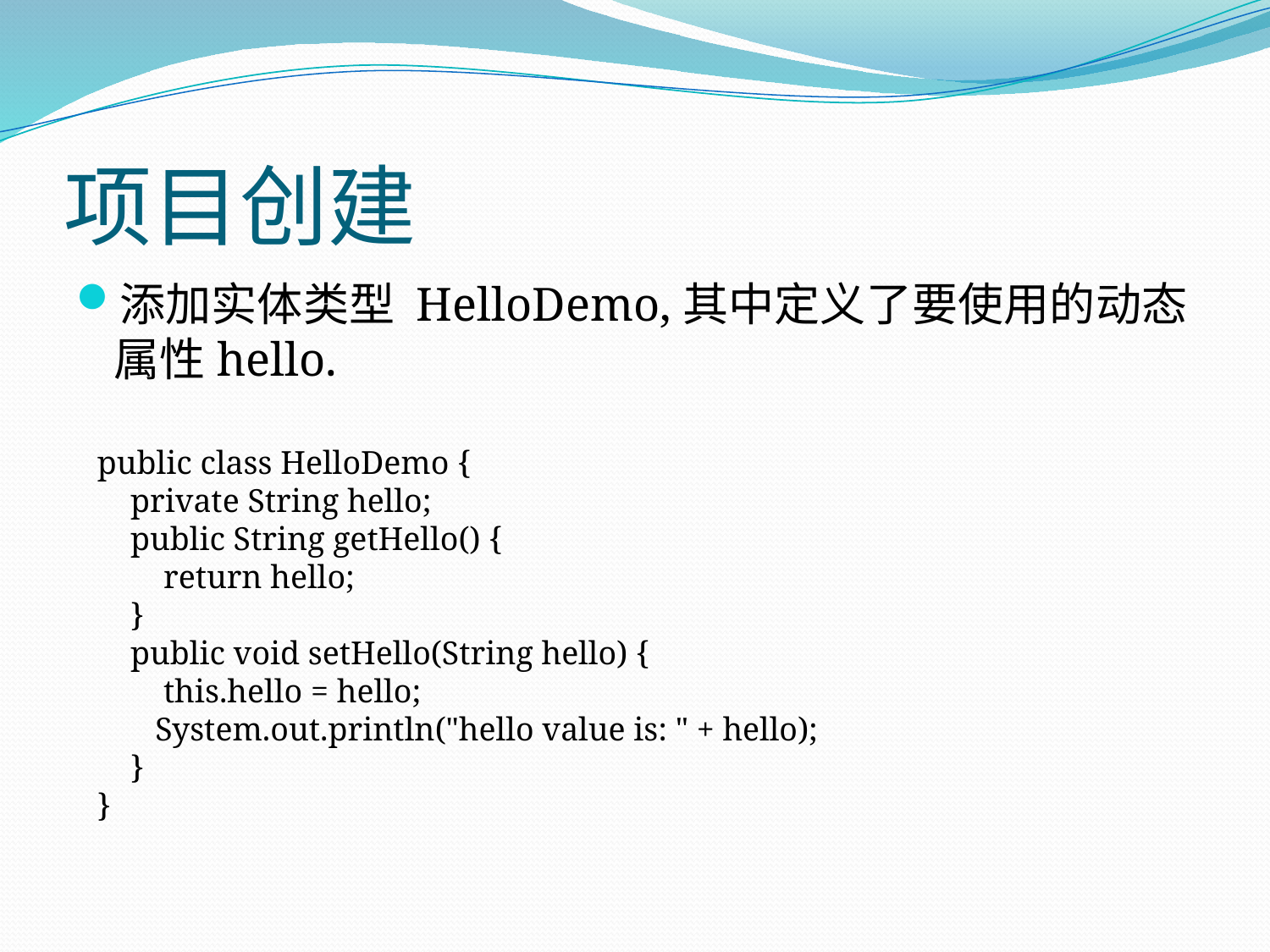

# 项目创建
添加实体类型 HelloDemo,其中定义了要使用的动态属性hello.

public class HelloDemo {
    private String hello;
    public String getHello() {
        return hello;
    }
    public void setHello(String hello) {
        this.hello = hello;
       System.out.println("hello value is: " + hello);
    }
}